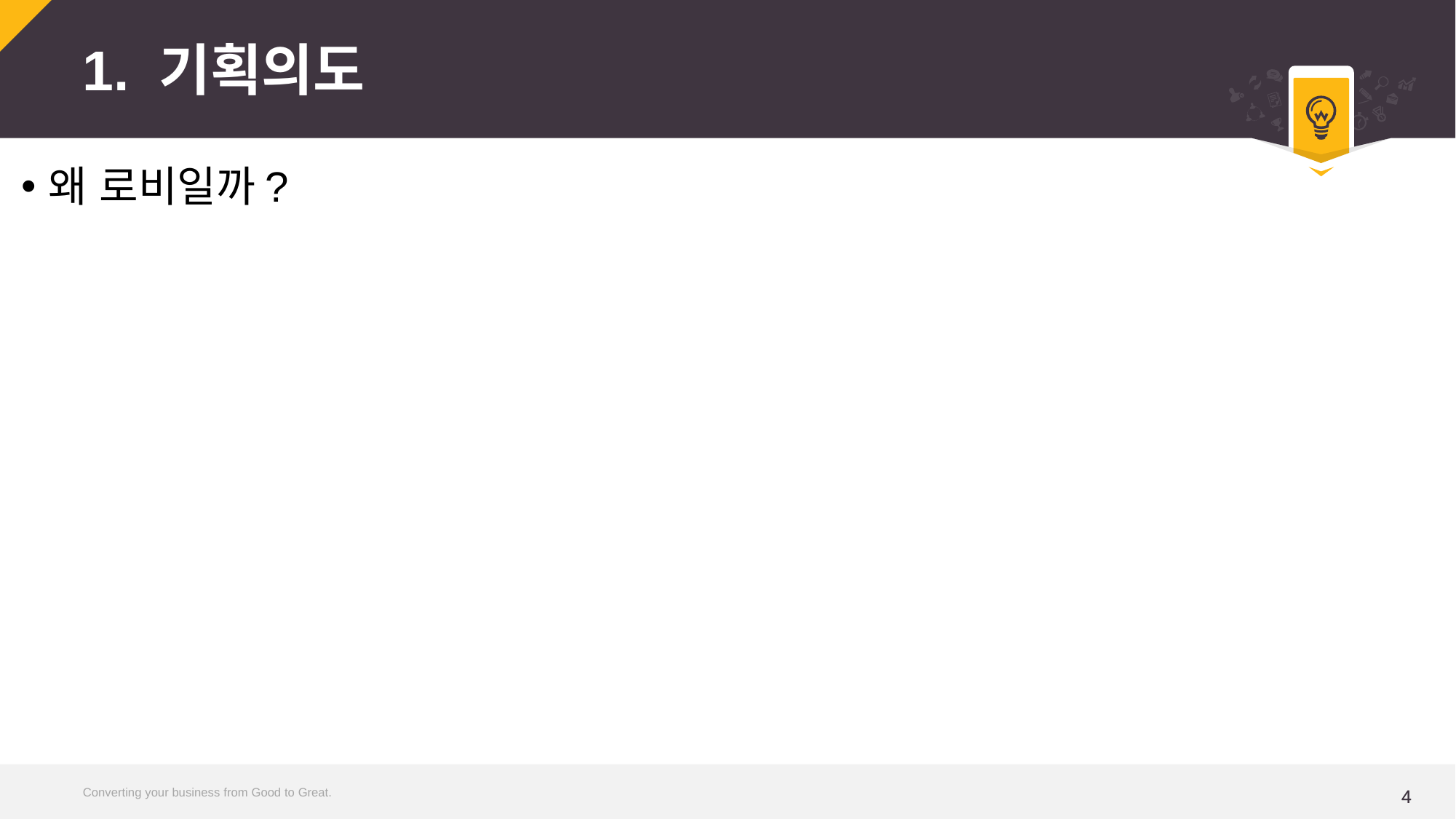

# 1. 기획의도

왜 로비일까?
Converting your business from Good to Great.